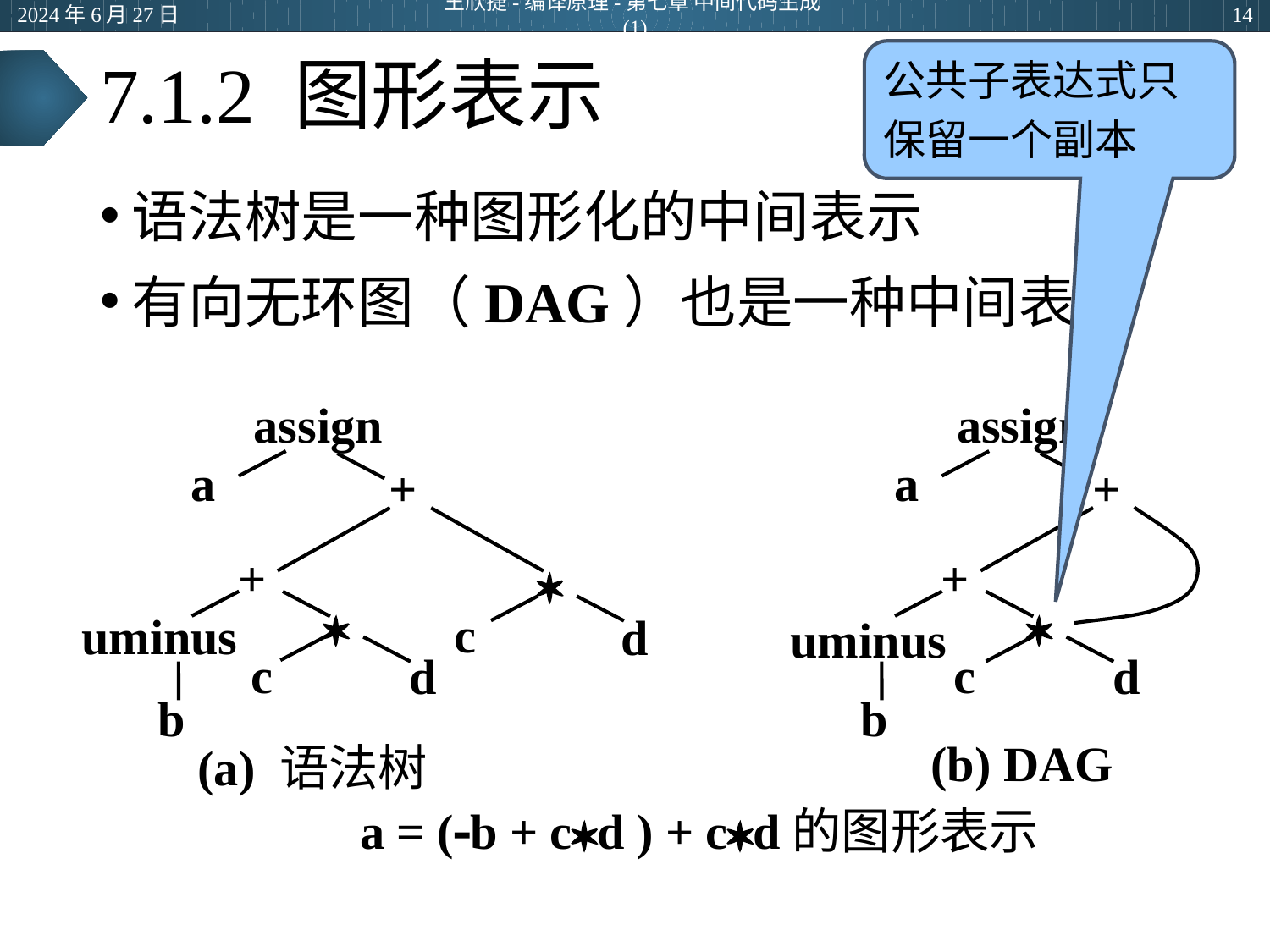

2024年6月27日
王欣捷-编译原理-第七章 中间代码生成(1)
14
# 7.1.2 图形表示
公共子表达式只
保留一个副本
语法树是一种图形化的中间表示
有向无环图（DAG）也是一种中间表示
assign
assign
a
a

+
+

+
+
∗

∗
∗

c
uminus
d
uminus

c
c
d
d

b
b
(b) DAG

(a) 语法树
 a = (−b + c∗d ) + c∗d的图形表示